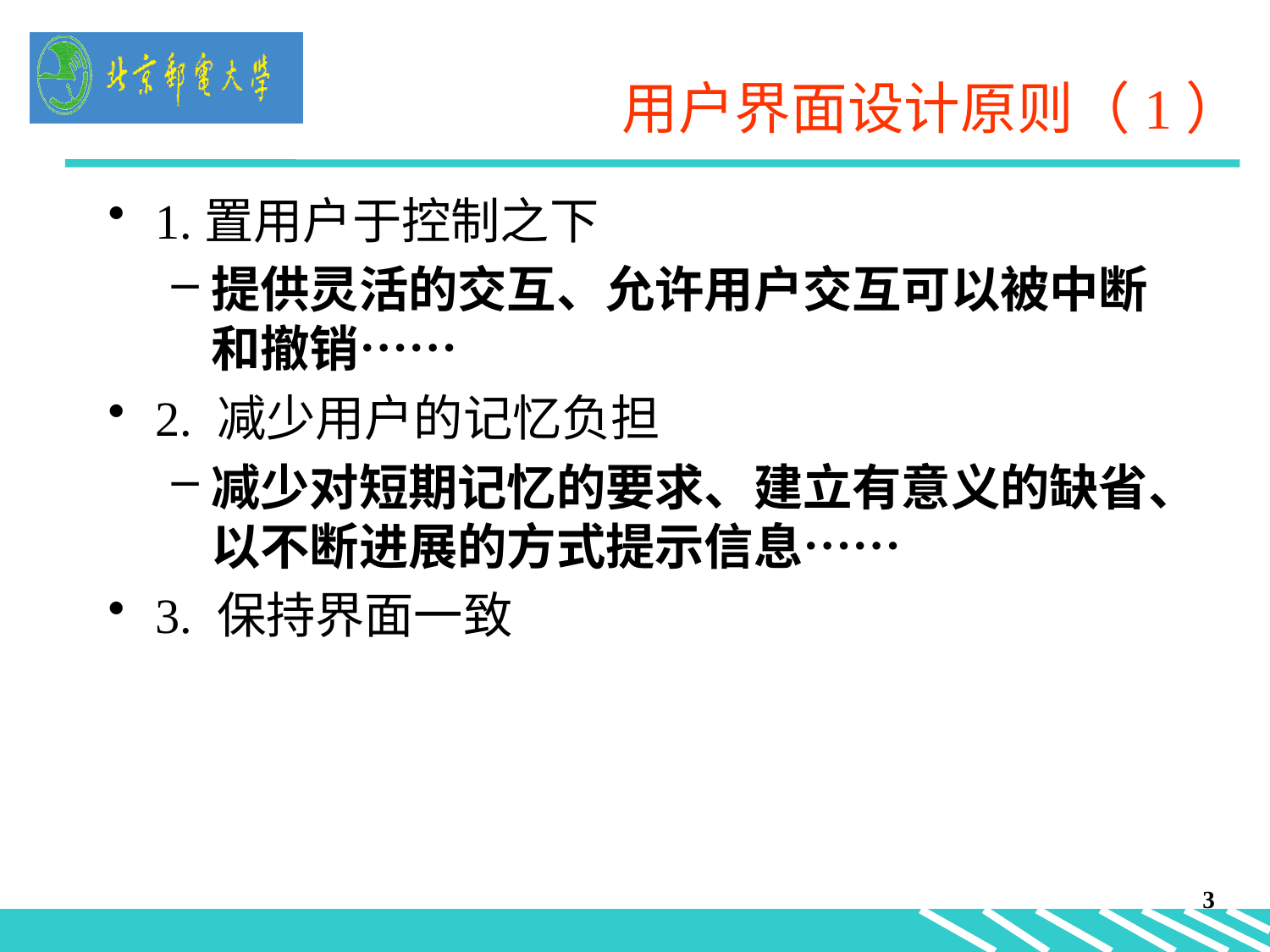

用户界面设计原则（1）
1.置用户于控制之下
提供灵活的交互、允许用户交互可以被中断和撤销……
2. 减少用户的记忆负担
减少对短期记忆的要求、建立有意义的缺省、以不断进展的方式提示信息……
3. 保持界面一致
3